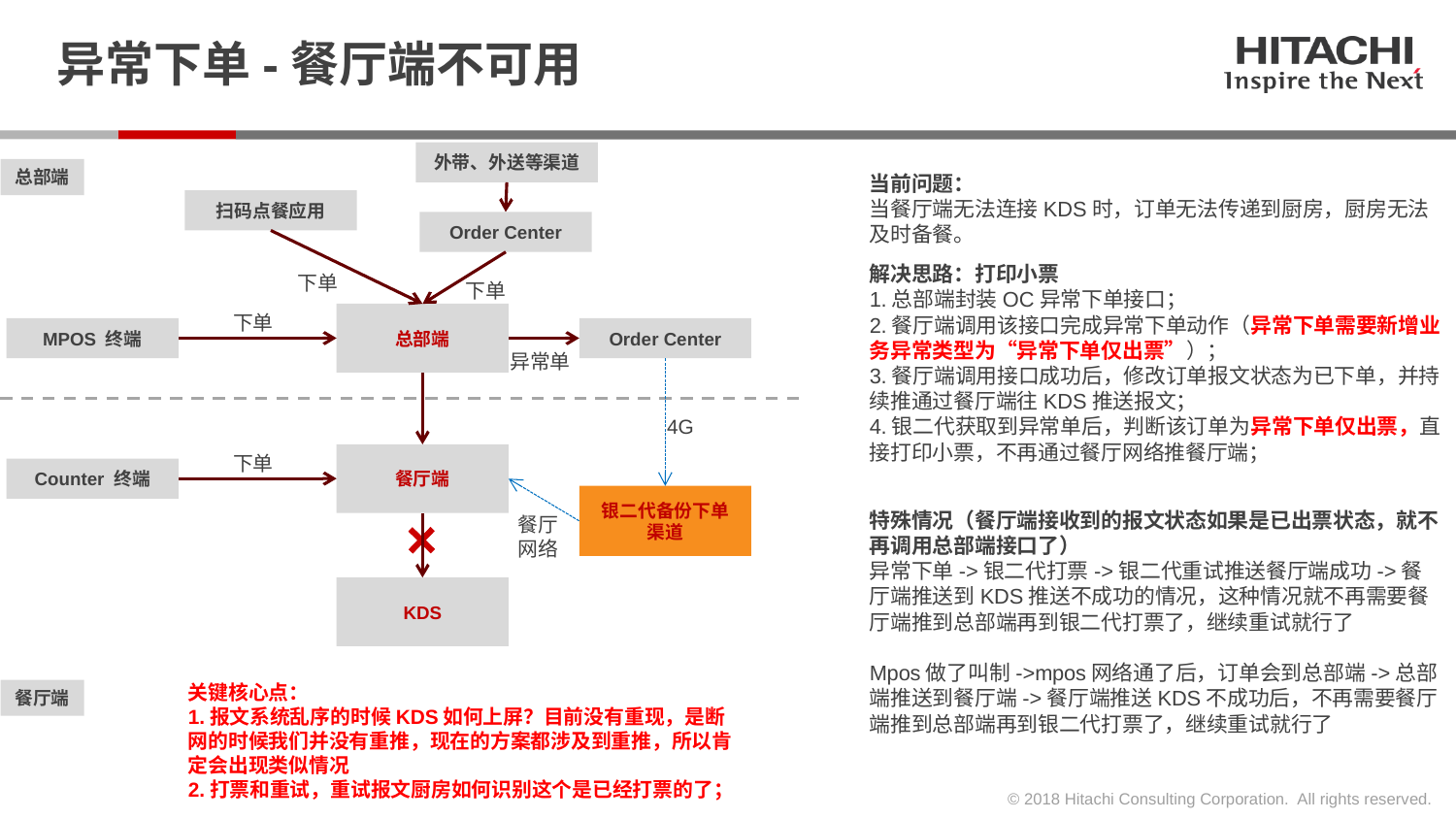

# 异常下单-餐厅端不可用
外带、外送等渠道
总部端
当前问题：
当餐厅端无法连接KDS时，订单无法传递到厨房，厨房无法及时备餐。
扫码点餐应用
Order Center
解决思路：打印小票
1.总部端封装OC异常下单接口；
2.餐厅端调用该接口完成异常下单动作（异常下单需要新增业务异常类型为“异常下单仅出票”）；
3.餐厅端调用接口成功后，修改订单报文状态为已下单，并持续推通过餐厅端往KDS推送报文；
4.银二代获取到异常单后，判断该订单为异常下单仅出票，直接打印小票，不再通过餐厅网络推餐厅端；
下单
下单
下单
总部端
Order Center
MPOS 终端
异常单
4G
下单
餐厅端
Counter 终端
银二代备份下单渠道
特殊情况（餐厅端接收到的报文状态如果是已出票状态，就不再调用总部端接口了）
异常下单->银二代打票->银二代重试推送餐厅端成功->餐厅端推送到KDS推送不成功的情况，这种情况就不再需要餐厅端推到总部端再到银二代打票了，继续重试就行了

Mpos做了叫制->mpos网络通了后，订单会到总部端->总部端推送到餐厅端->餐厅端推送KDS不成功后，不再需要餐厅端推到总部端再到银二代打票了，继续重试就行了

餐厅
网络

KDS
关键核心点：
1.报文系统乱序的时候KDS如何上屏？目前没有重现，是断网的时候我们并没有重推，现在的方案都涉及到重推，所以肯定会出现类似情况
2.打票和重试，重试报文厨房如何识别这个是已经打票的了；
餐厅端